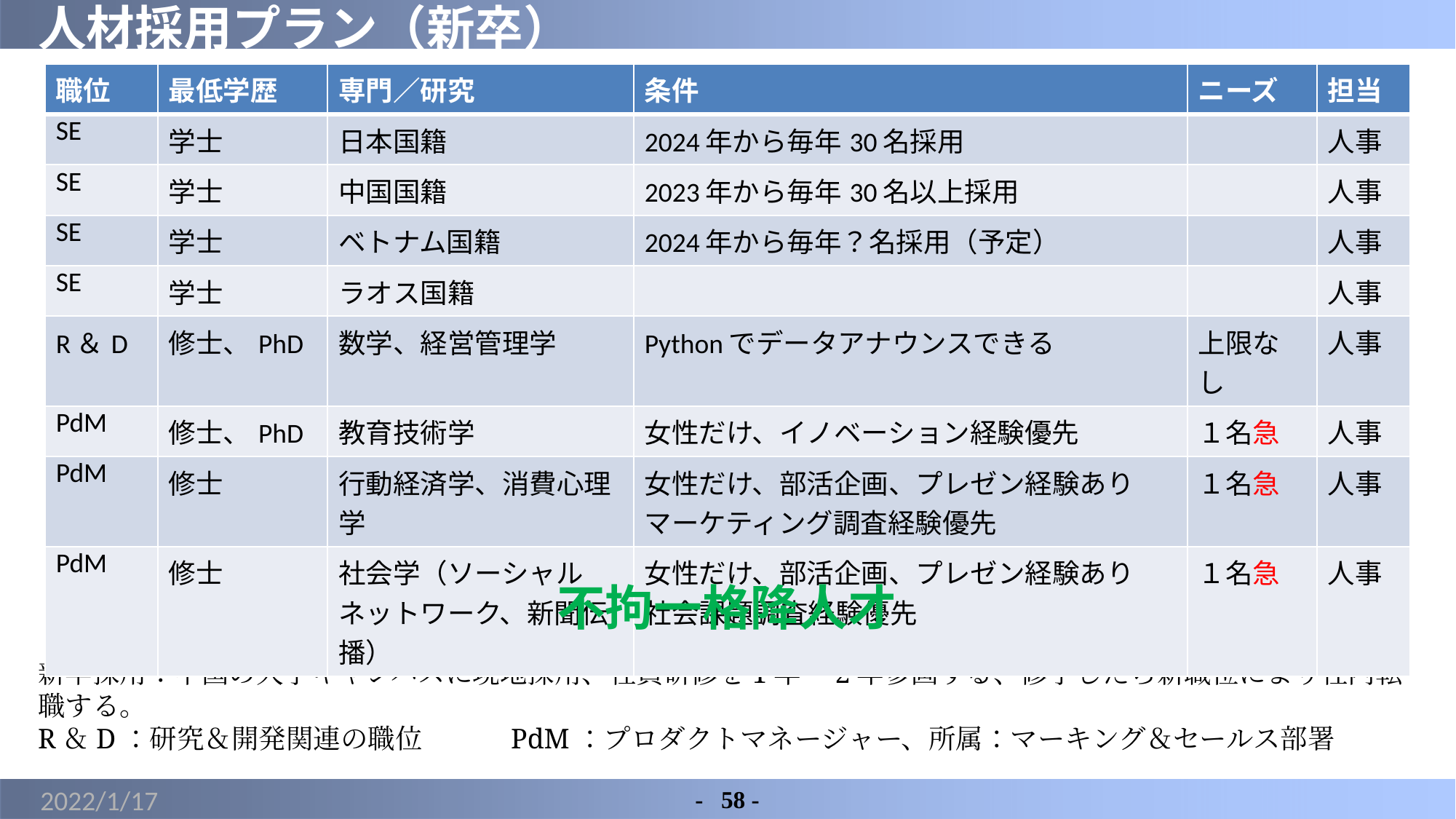

# 人材採用プラン（新卒）
| 職位 | 最低学歴 | 専門／研究 | 条件 | ニーズ | 担当 |
| --- | --- | --- | --- | --- | --- |
| SE | 学士 | 日本国籍 | 2024年から毎年30名採用 |  | 人事 |
| SE | 学士 | 中国国籍 | 2023年から毎年30名以上採用 |  | 人事 |
| SE | 学士 | ベトナム国籍 | 2024年から毎年？名採用（予定） |  | 人事 |
| SE | 学士 | ラオス国籍 |  |  | 人事 |
| R＆D | 修士、PhD | 数学、経営管理学 | Pythonでデータアナウンスできる | 上限なし | 人事 |
| PdM | 修士、PhD | 教育技術学 | 女性だけ、イノベーション経験優先 | １名急 | 人事 |
| PdM | 修士 | 行動経済学、消費心理学 | 女性だけ、部活企画、プレゼン経験あり マーケティング調査経験優先 | １名急 | 人事 |
| PdM | 修士 | 社会学（ソーシャルネットワーク、新聞伝播） | 女性だけ、部活企画、プレゼン経験あり 社会課題調査経験優先 | １名急 | 人事 |
不拘一格降人才
新卒採用：中国の大学キャンパスに現地採用、社員研修を1年～2年参画する、修了したら新職位により社内転職する。
R＆D：研究＆開発関連の職位　　　PdM：プロダクトマネージャー、所属：マーキング＆セールス部署
2022/1/17
-	58 -